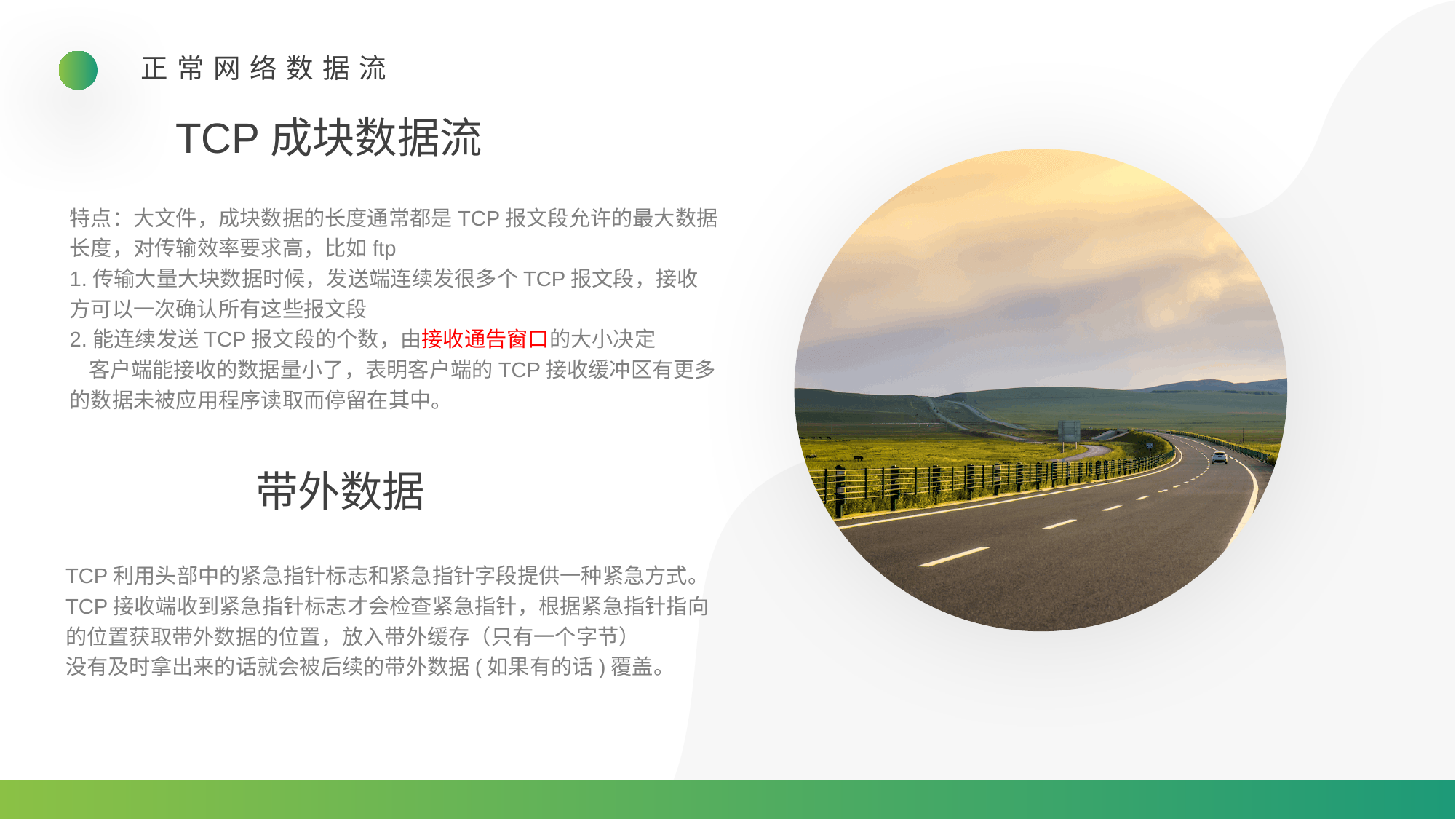

正常网络数据流

TCP成块数据流

特点：大文件，成块数据的长度通常都是TCP报文段允许的最大数据长度，对传输效率要求高，比如ftp
1.传输大量大块数据时候，发送端连续发很多个TCP报文段，接收方可以一次确认所有这些报文段
2.能连续发送TCP报文段的个数，由接收通告窗口的大小决定
   客户端能接收的数据量小了，表明客户端的TCP接收缓冲区有更多的数据未被应用程序读取而停留在其中。
带外数据
TCP利用头部中的紧急指针标志和紧急指针字段提供一种紧急方式。
TCP接收端收到紧急指针标志才会检查紧急指针，根据紧急指针指向的位置获取带外数据的位置，放入带外缓存（只有一个字节）
没有及时拿出来的话就会被后续的带外数据(如果有的话)覆盖。